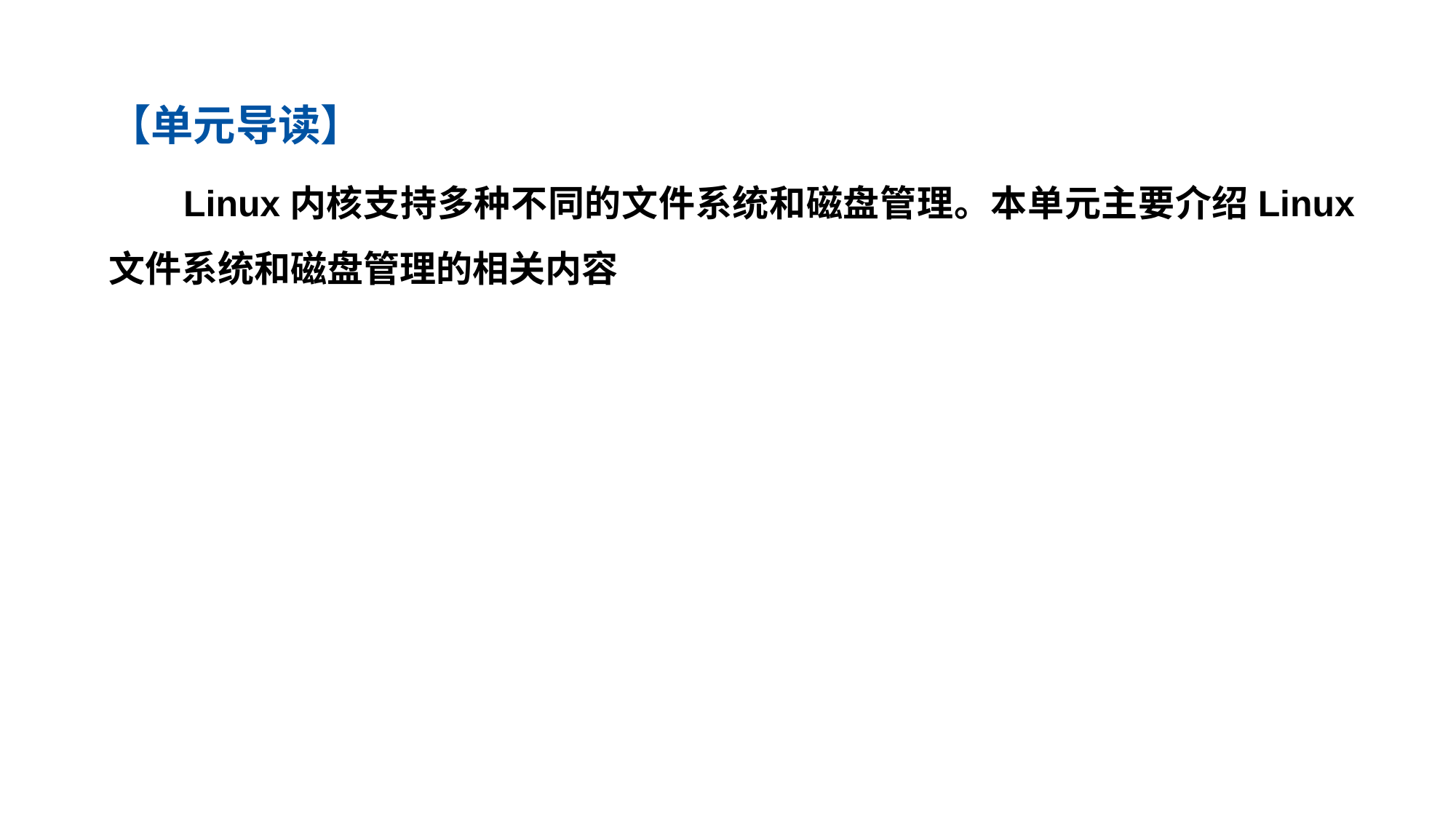

【单元导读】
    Linux内核支持多种不同的文件系统和磁盘管理。本单元主要介绍Linux文件系统和磁盘管理的相关内容
2